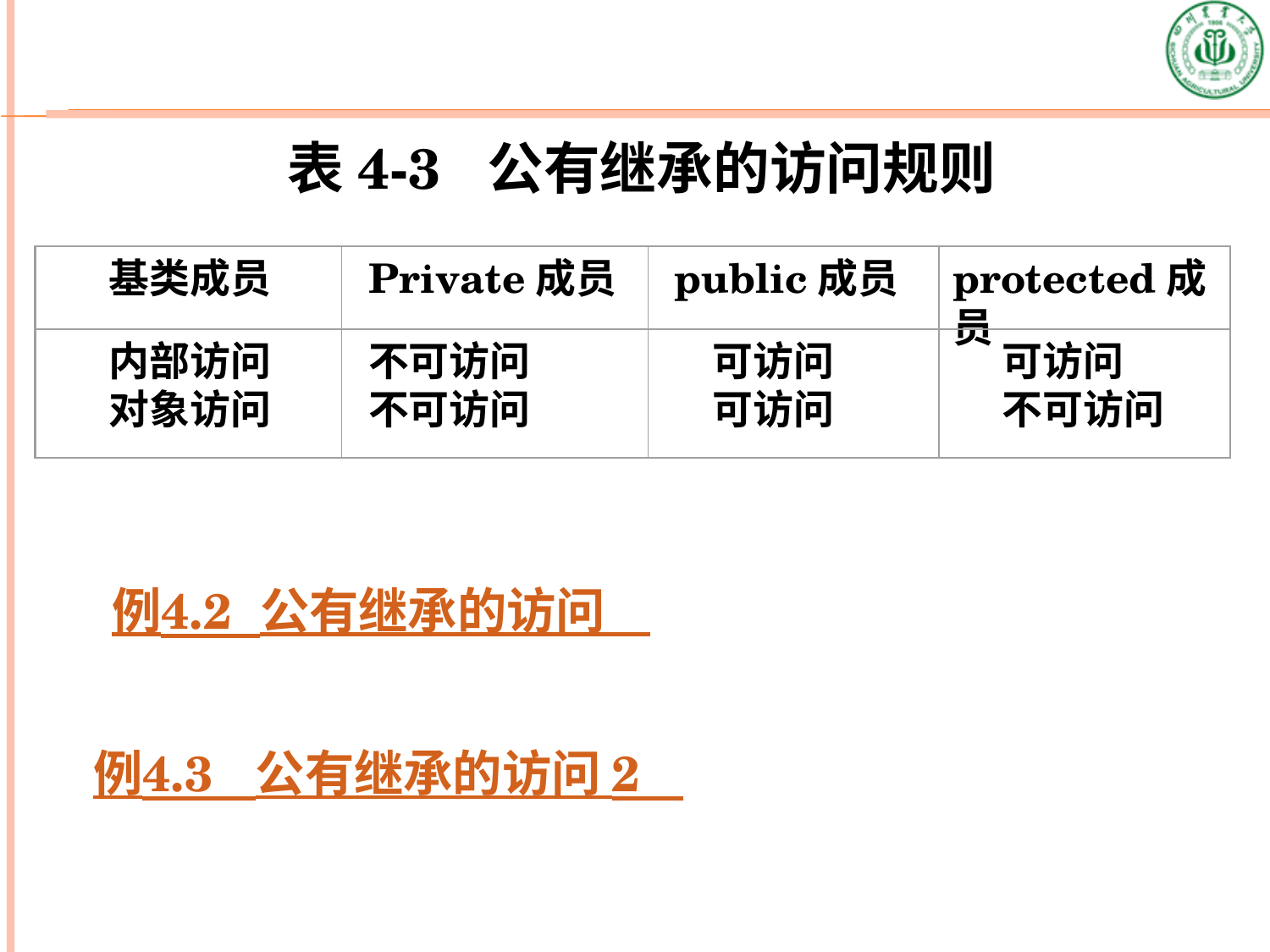

表4-3  公有继承的访问规则

    基类成员

Private成员

public成员

protected成员

    内部访问
    对象访问

不可访问
不可访问

   可访问
   可访问

可访问
不可访问

例4.2  公有继承的访问
例4.3   公有继承的访问 2